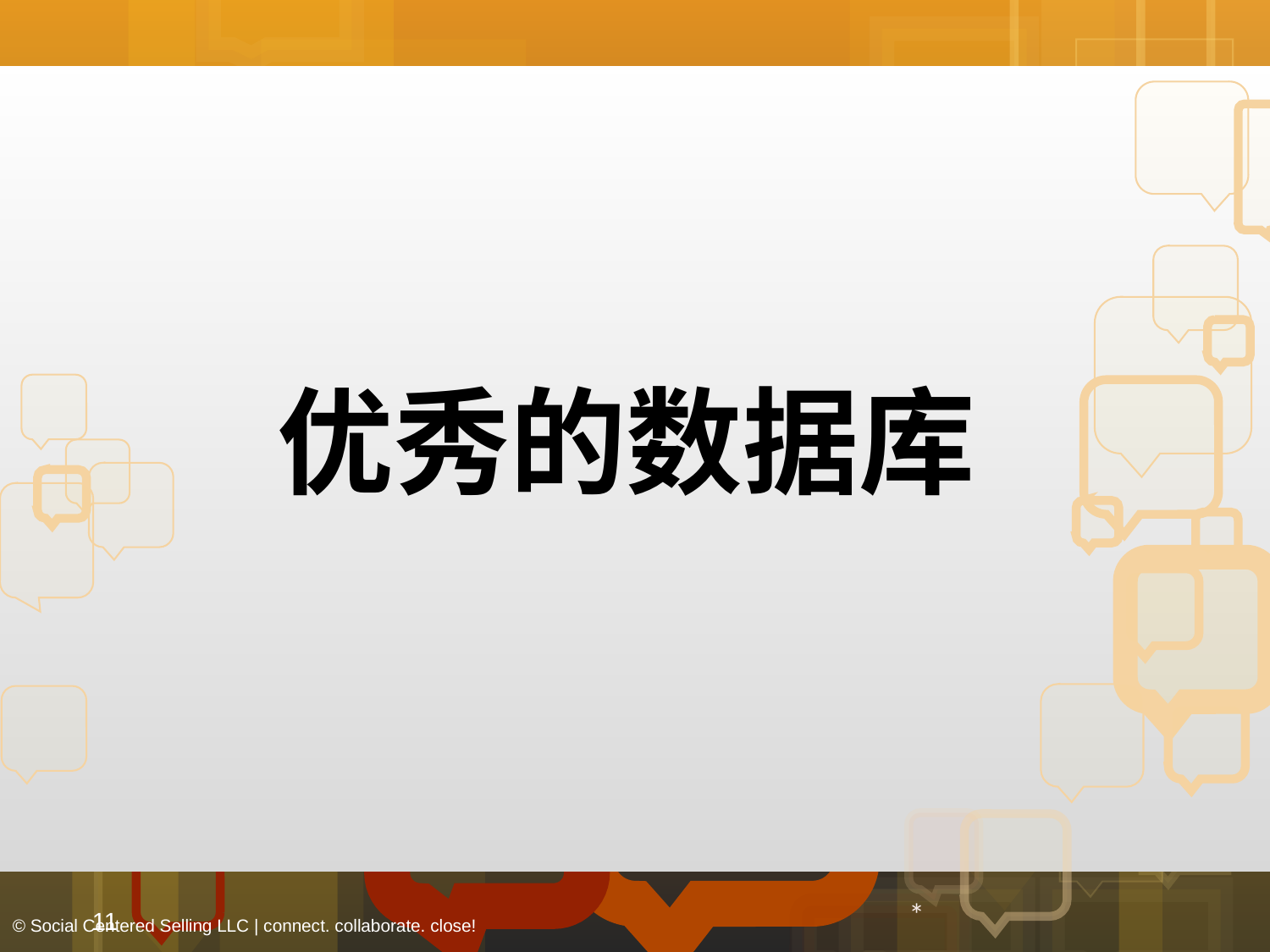

# 优秀的数据库

© Social Centered Selling LLC | connect. collaborate. close!
11
*